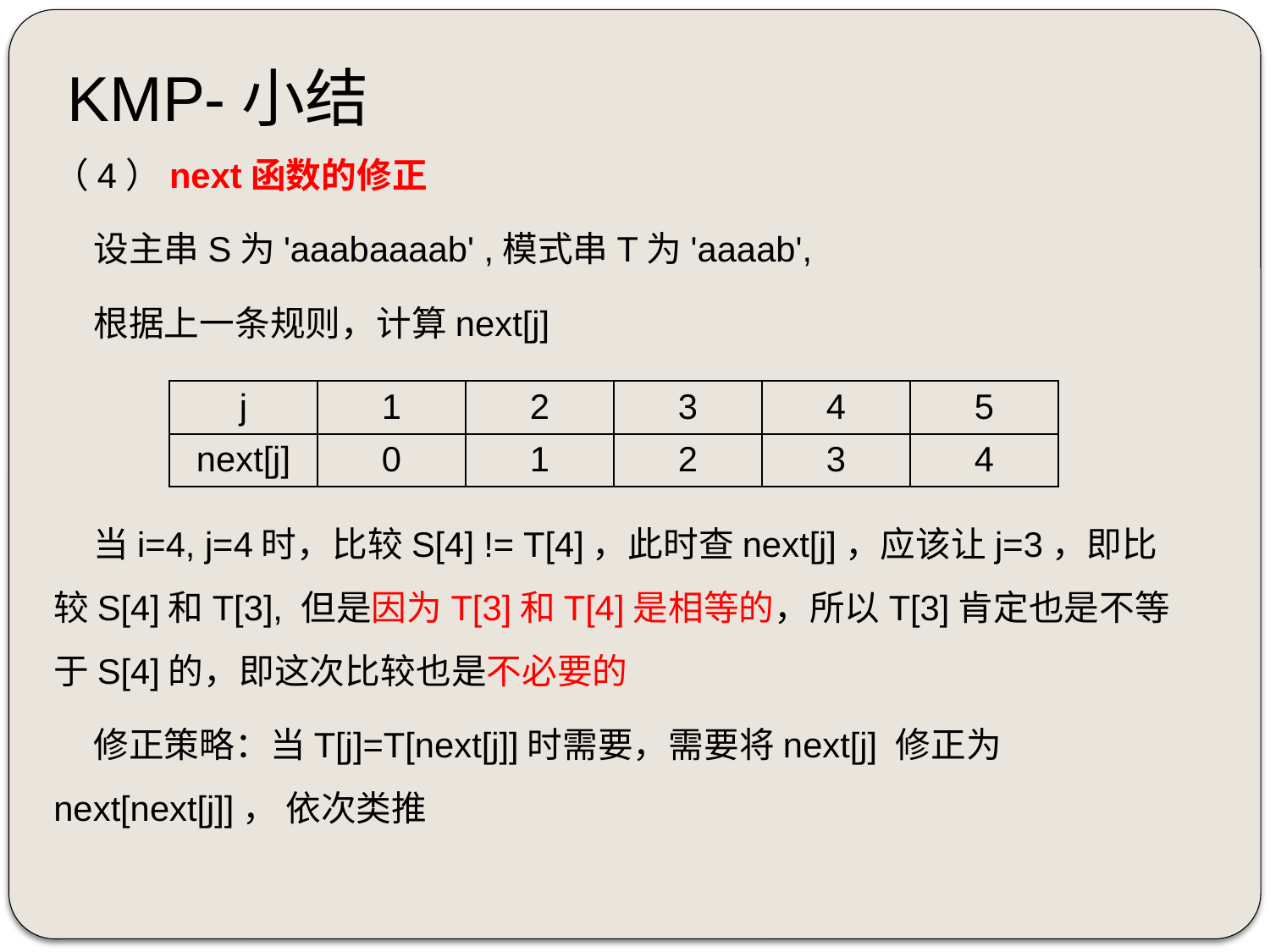

# KMP-小结
（4）next函数的修正
    设主串S为'aaabaaaab' ,模式串T为'aaaab',
    根据上一条规则，计算next[j]

    当i=4, j=4时，比较S[4] != T[4]，此时查next[j]，应该让j=3，即比较S[4]和T[3], 但是因为T[3]和T[4]是相等的，所以T[3]肯定也是不等于S[4]的，即这次比较也是不必要的
    修正策略：当T[j]=T[next[j]]时需要，需要将next[j] 修正为next[next[j]]， 依次类推
| j | 1 | 2 | 3 | 4 | 5 |
| --- | --- | --- | --- | --- | --- |
| next[j] | 0 | 1 | 2 | 3 | 4 |